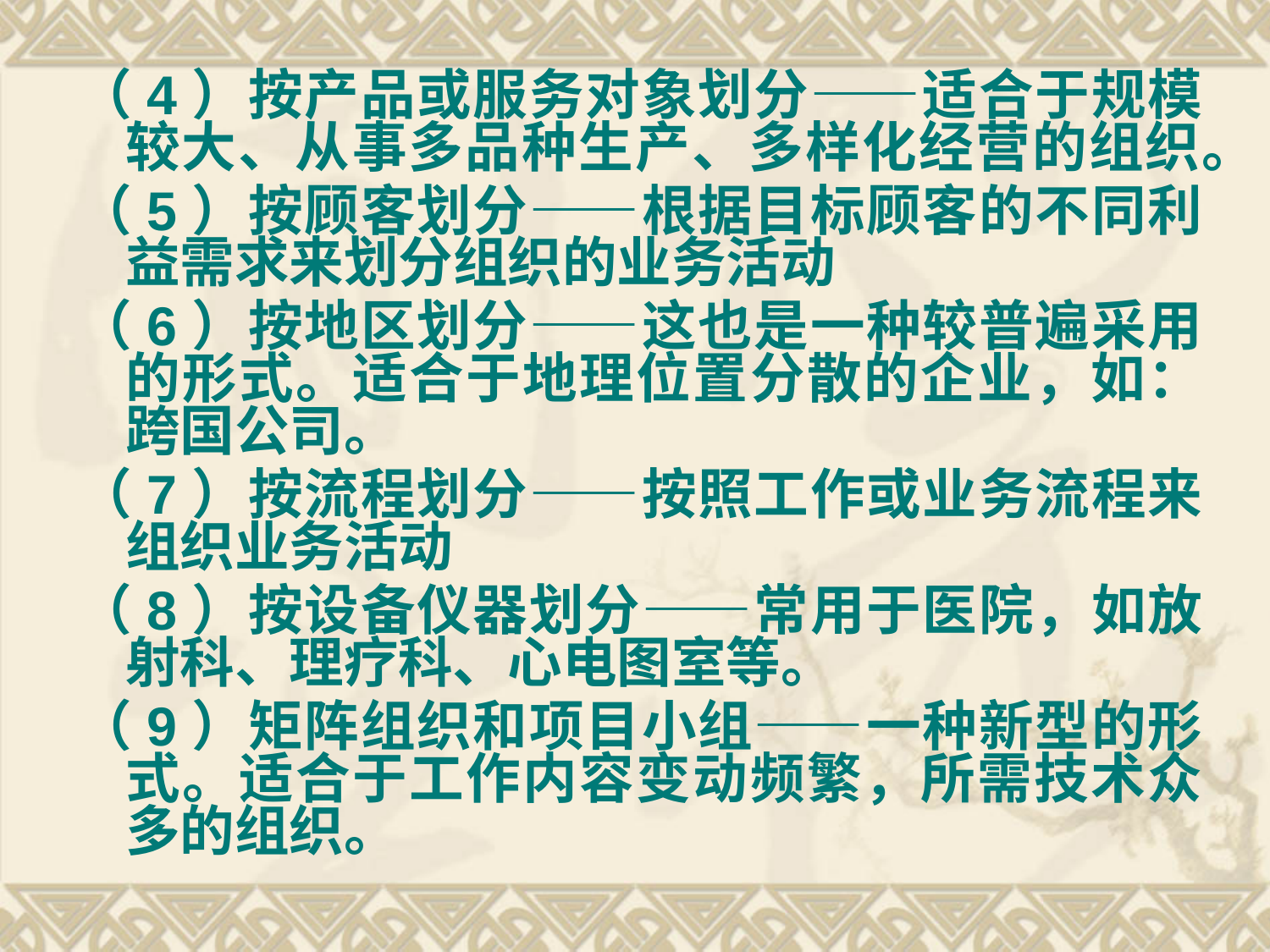

（4）按产品或服务对象划分——适合于规模较大、从事多品种生产、多样化经营的组织。
（5）按顾客划分——根据目标顾客的不同利益需求来划分组织的业务活动
（6）按地区划分——这也是一种较普遍采用的形式。适合于地理位置分散的企业，如：跨国公司。
（7）按流程划分——按照工作或业务流程来组织业务活动
（8）按设备仪器划分——常用于医院，如放射科、理疗科、心电图室等。
（9）矩阵组织和项目小组——一种新型的形式。适合于工作内容变动频繁，所需技术众多的组织。